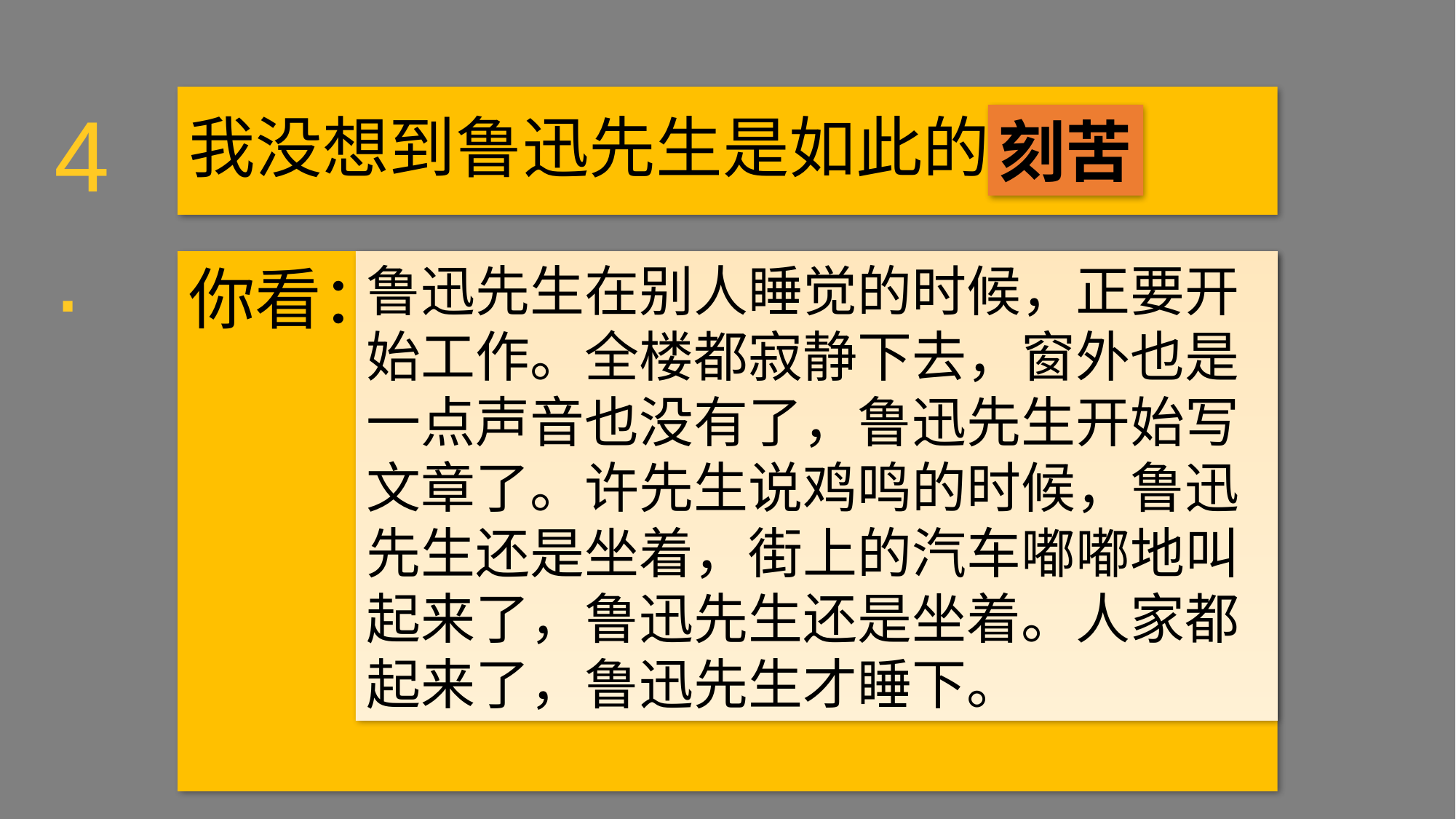

4.

# 我没想到鲁迅先生是如此的
刻苦

你看：
鲁迅先生在别人睡觉的时候，正要开始工作。全楼都寂静下去，窗外也是一点声音也没有了，鲁迅先生开始写文章了。许先生说鸡鸣的时候，鲁迅先生还是坐着，街上的汽车嘟嘟地叫起来了，鲁迅先生还是坐着。人家都起来了，鲁迅先生才睡下。